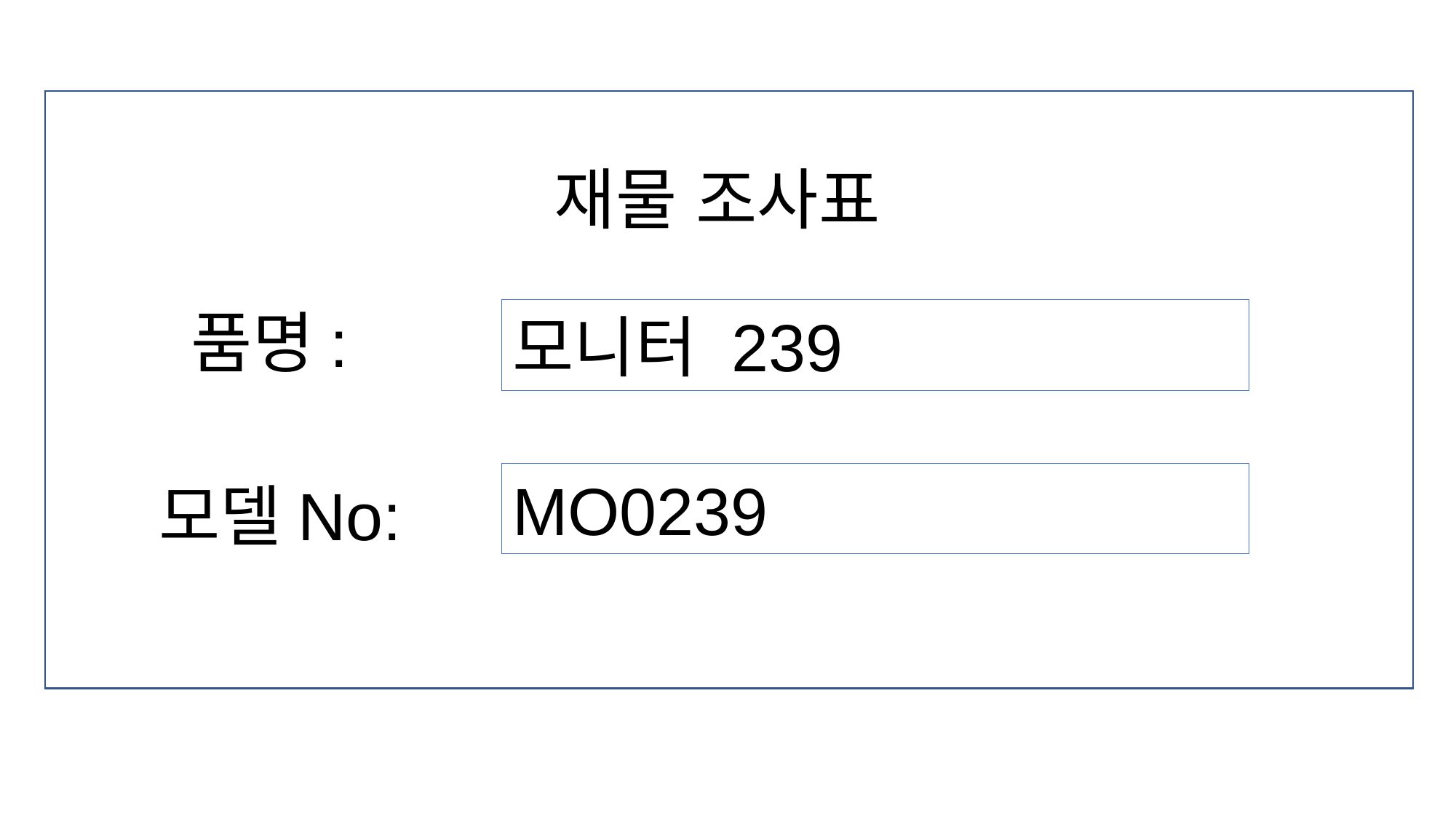

재물 조사표
품명:
모니터 239
MO0239
모델No: